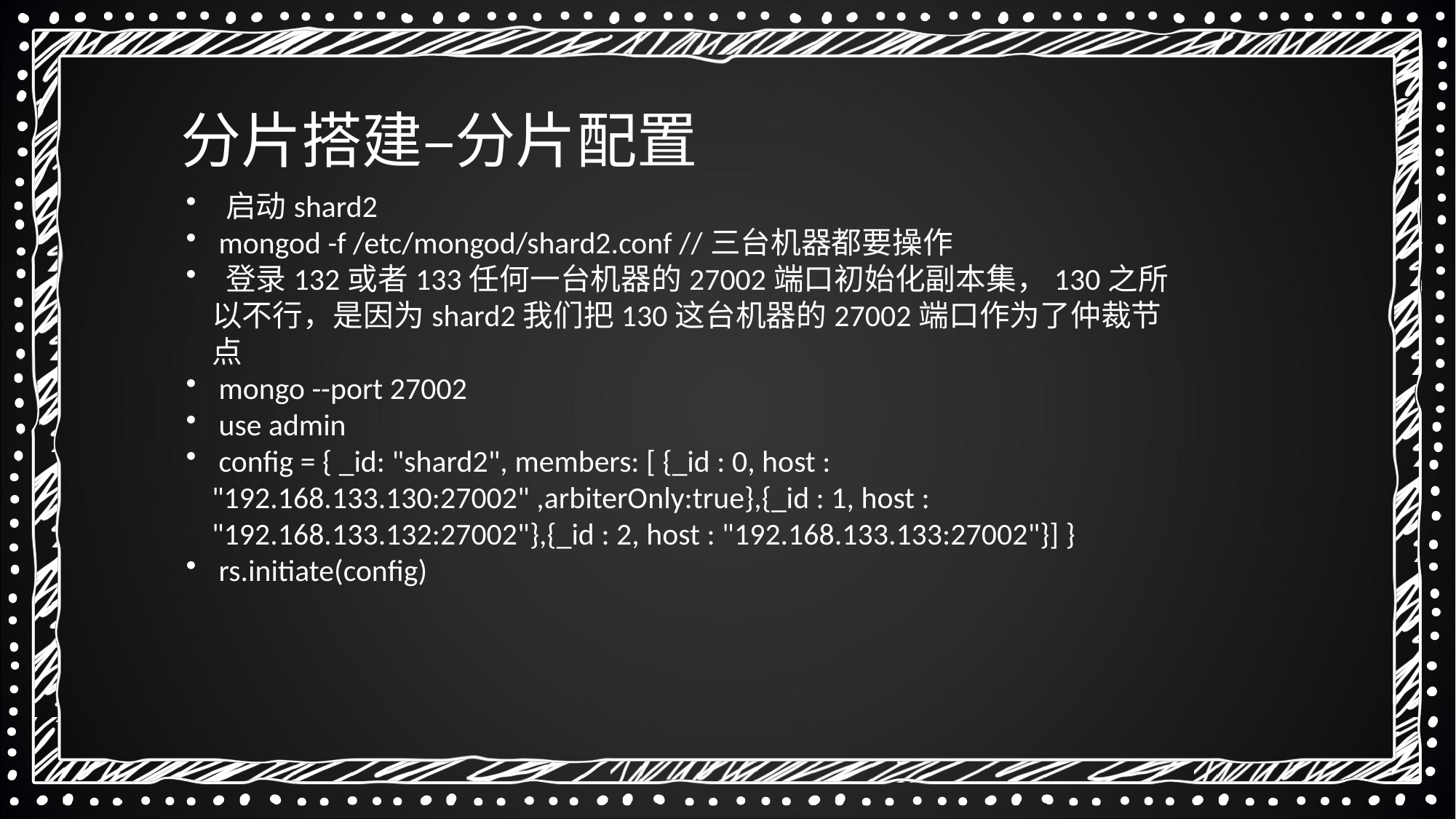

分片搭建–分片配置
 启动shard2
 mongod -f /etc/mongod/shard2.conf //三台机器都要操作
 登录132或者133任何一台机器的27002端口初始化副本集，130之所以不行，是因为shard2我们把130这台机器的27002端口作为了仲裁节点
 mongo --port 27002
 use admin
 config = { _id: "shard2", members: [ {_id : 0, host : "192.168.133.130:27002" ,arbiterOnly:true},{_id : 1, host : "192.168.133.132:27002"},{_id : 2, host : "192.168.133.133:27002"}] }
 rs.initiate(config)